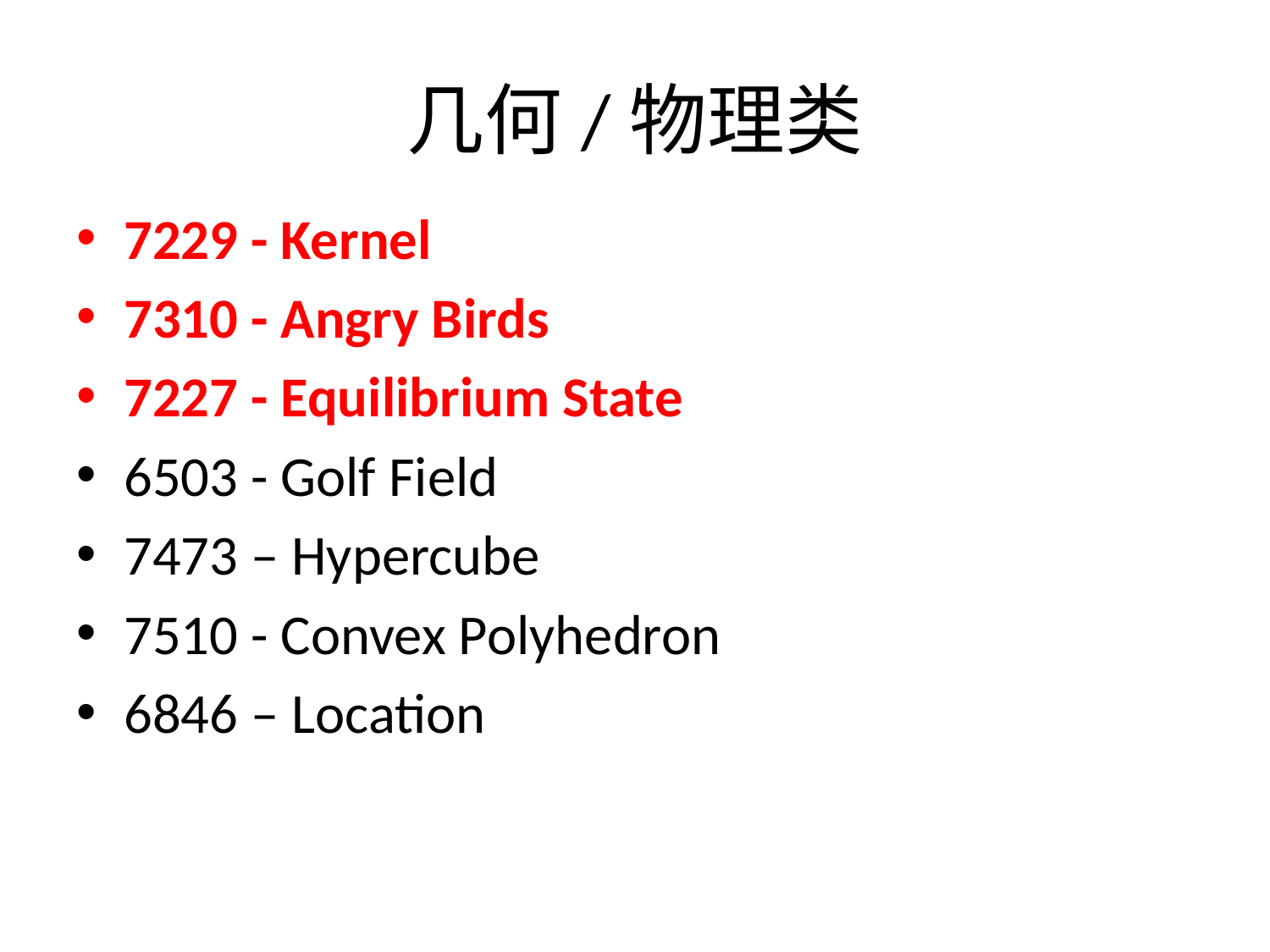

# 几何/物理类
7229 - Kernel
7310 - Angry Birds
7227 - Equilibrium State
6503 - Golf Field
7473 – Hypercube
7510 - Convex Polyhedron
6846 – Location